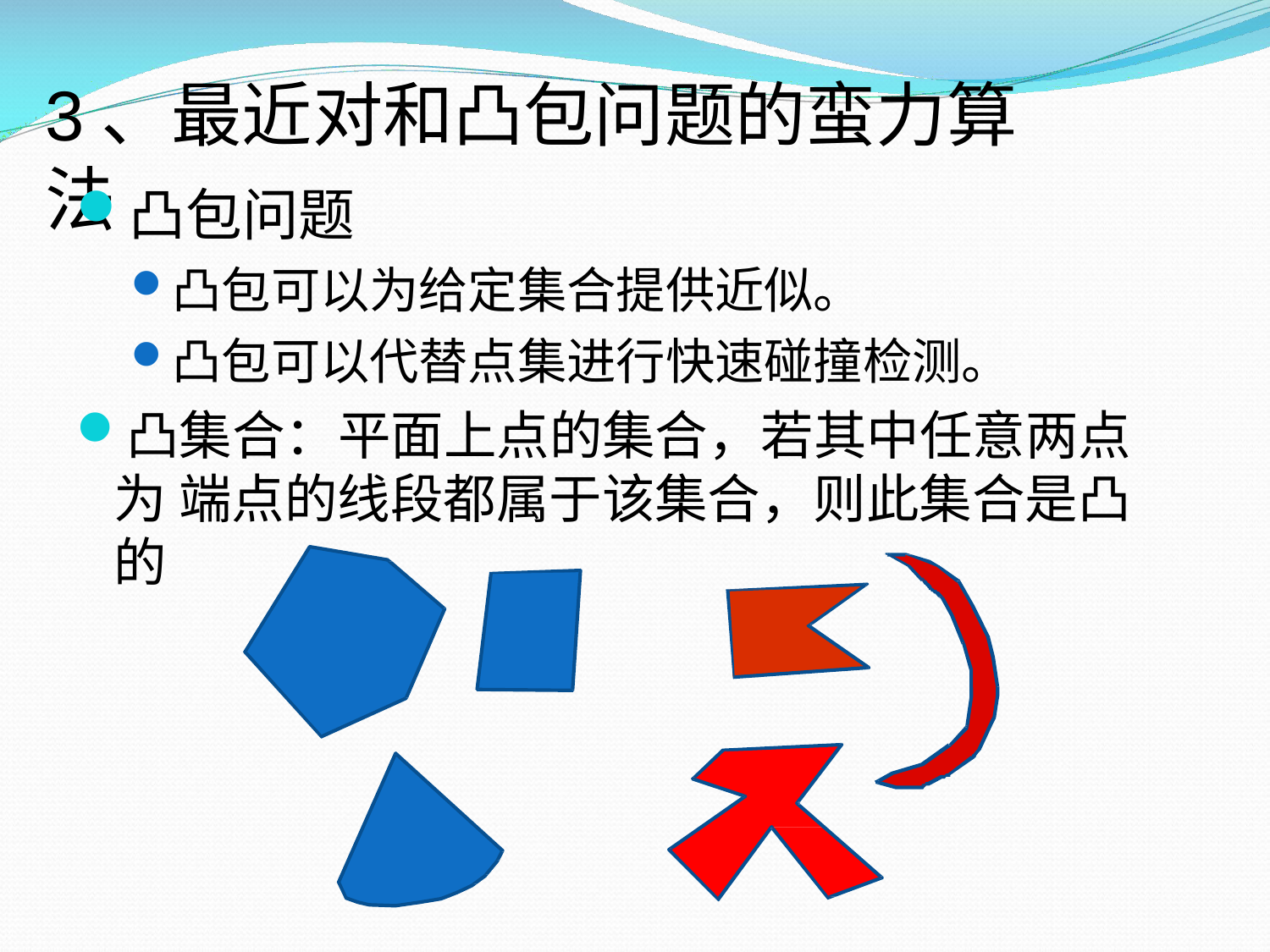

# 3、最近对和凸包问题的蛮力算法
凸包问题
凸包可以为给定集合提供近似。
凸包可以代替点集进行快速碰撞检测。
凸集合：平面上点的集合，若其中任意两点为 端点的线段都属于该集合，则此集合是凸的